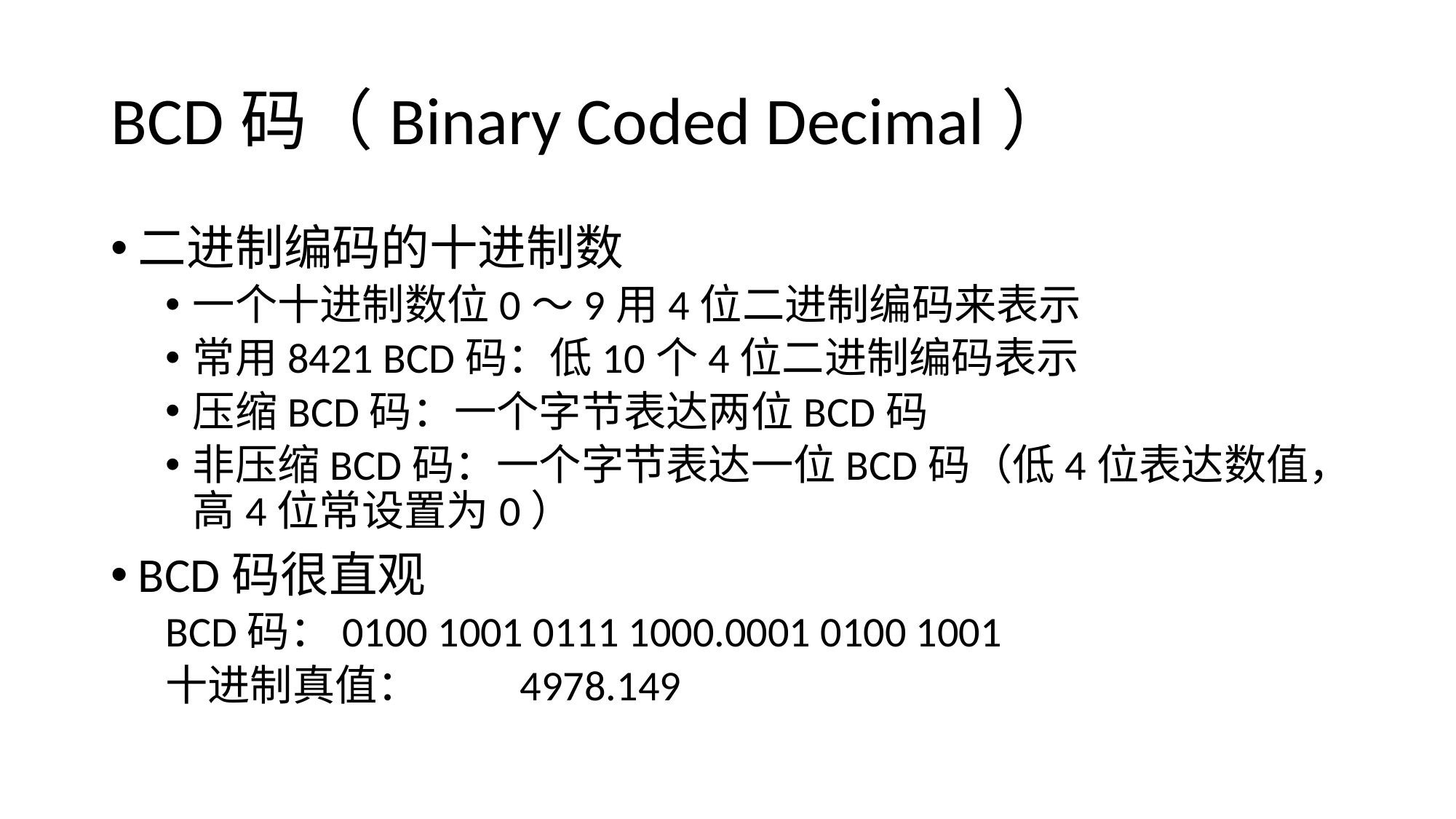

# BCD码（Binary Coded Decimal）
二进制编码的十进制数
一个十进制数位0～9用4位二进制编码来表示
常用8421 BCD码：低10个4位二进制编码表示
压缩BCD码：一个字节表达两位BCD码
非压缩BCD码：一个字节表达一位BCD码（低4位表达数值，高4位常设置为0）
BCD码很直观
BCD码：0100 1001 0111 1000.0001 0100 1001
十进制真值：	4978.149